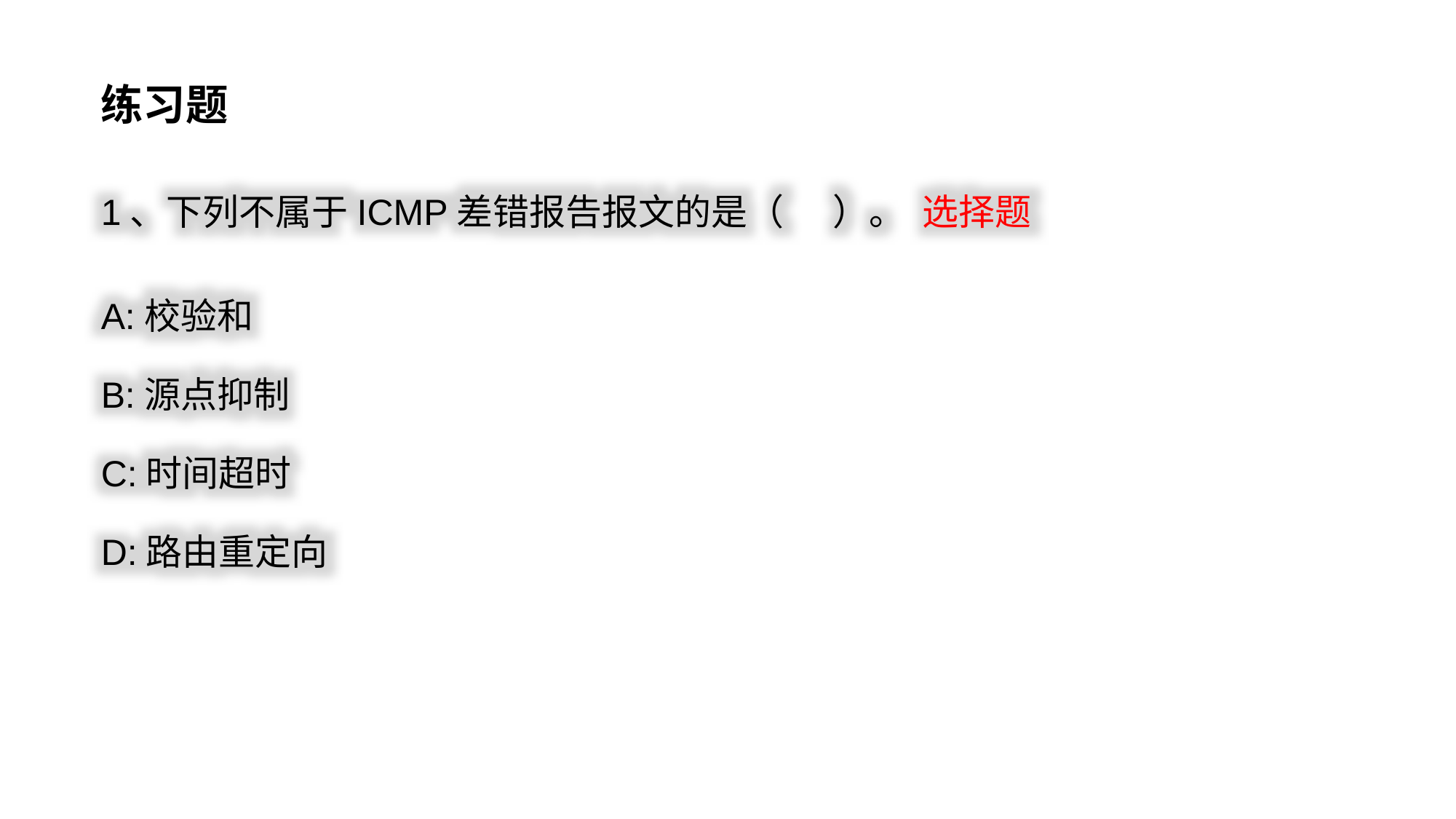

练习题
1、下列不属于ICMP差错报告报文的是（      ）。  选择题

A:校验和

B:源点抑制

C:时间超时

D:路由重定向